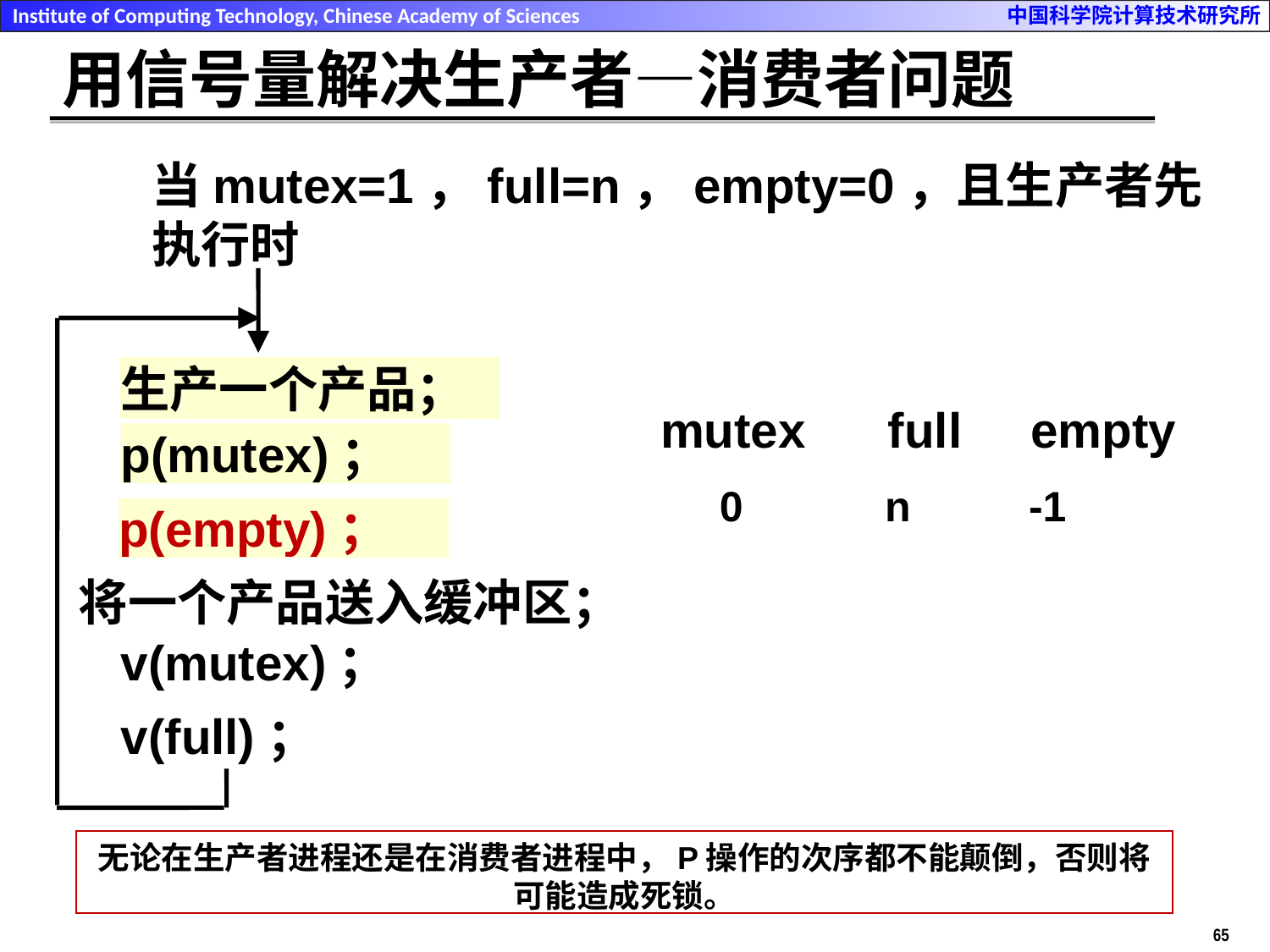

# 用信号量解决生产者—消费者问题
当mutex=1，full=n，empty=0，且生产者先执行时

生产一个产品；
生产一个产品；
mutex      full     empty
     0            n          -1
p(mutex)；
p(mutex)；
p(empty)；
p(empty)；
将一个产品送入缓冲区；
v(mutex)；
v(full)；

无论在生产者进程还是在消费者进程中，P操作的次序都不能颠倒，否则将可能造成死锁。